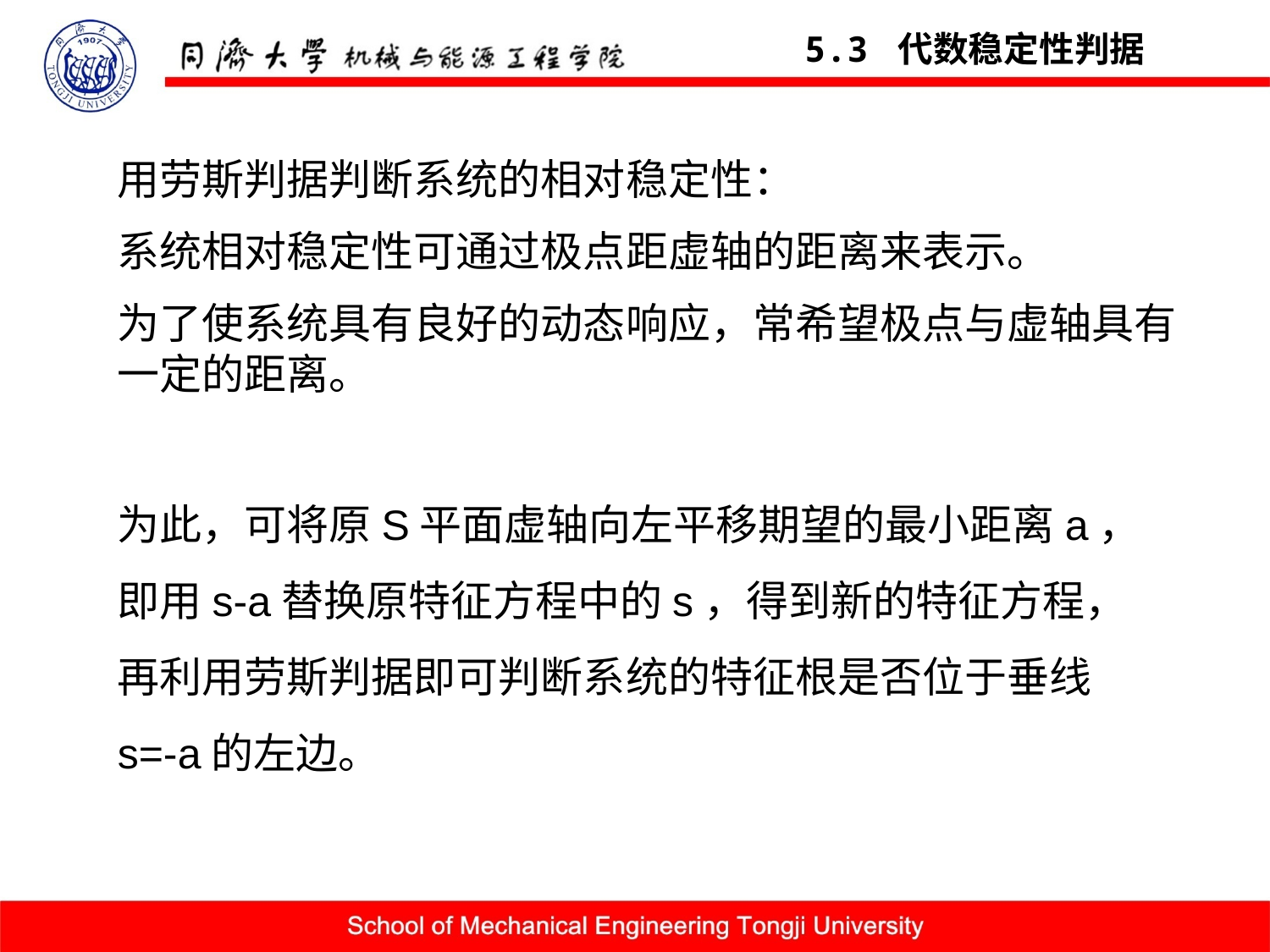

5.3 代数稳定性判据
用劳斯判据判断系统的相对稳定性：
系统相对稳定性可通过极点距虚轴的距离来表示。
为了使系统具有良好的动态响应，常希望极点与虚轴具有一定的距离。
为此，可将原S平面虚轴向左平移期望的最小距离a，即用s-a替换原特征方程中的s，得到新的特征方程，再利用劳斯判据即可判断系统的特征根是否位于垂线s=-a的左边。